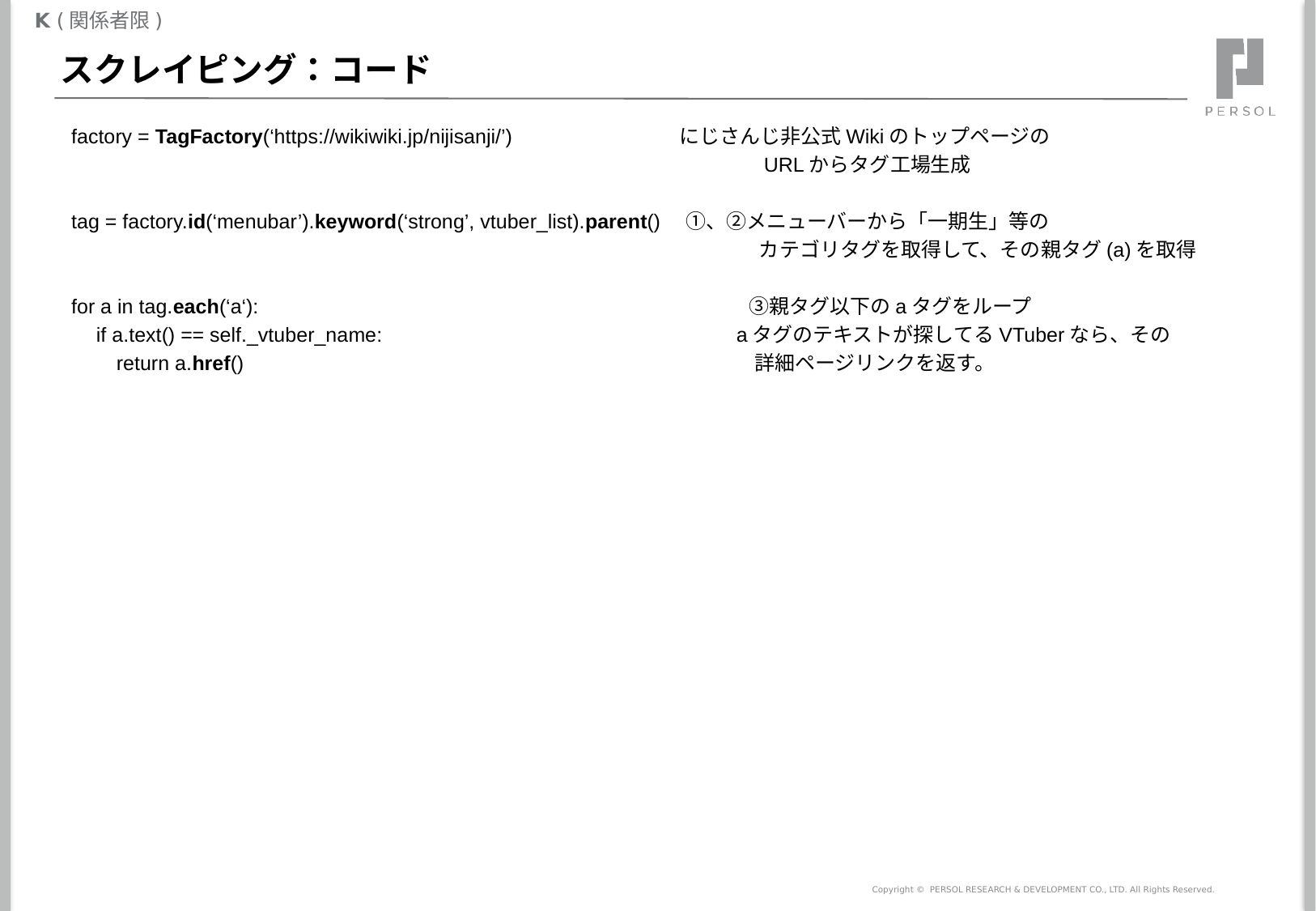

# スクレイピング：コード
factory = TagFactory(‘https://wikiwiki.jp/nijisanji/’)　　　　　　　　にじさんじ非公式Wikiのトップページの
　　　　　　　　　　　　　　　　　　　　　　　　　　　　　　　　　　URLからタグ工場生成

tag = factory.id(‘menubar’).keyword(‘strong’, vtuber_list).parent()　①、②メニューバーから「一期生」等の
　　　　　　　　　　　　　　　　　　　　　　　　　　　　　　　　　　カテゴリタグを取得して、その親タグ(a)を取得

for a in tag.each(‘a‘):　　　　　　　　　　　　　　　　　　　　　　　　③親タグ以下のaタグをループ
　if a.text() == self._vtuber_name:　　　　　　　　　　　　　　　　　aタグのテキストが探してるVTuberなら、その
　　return a.href()　　　　　　　　　　　　　　　　　　　　　　　　　詳細ページリンクを返す。